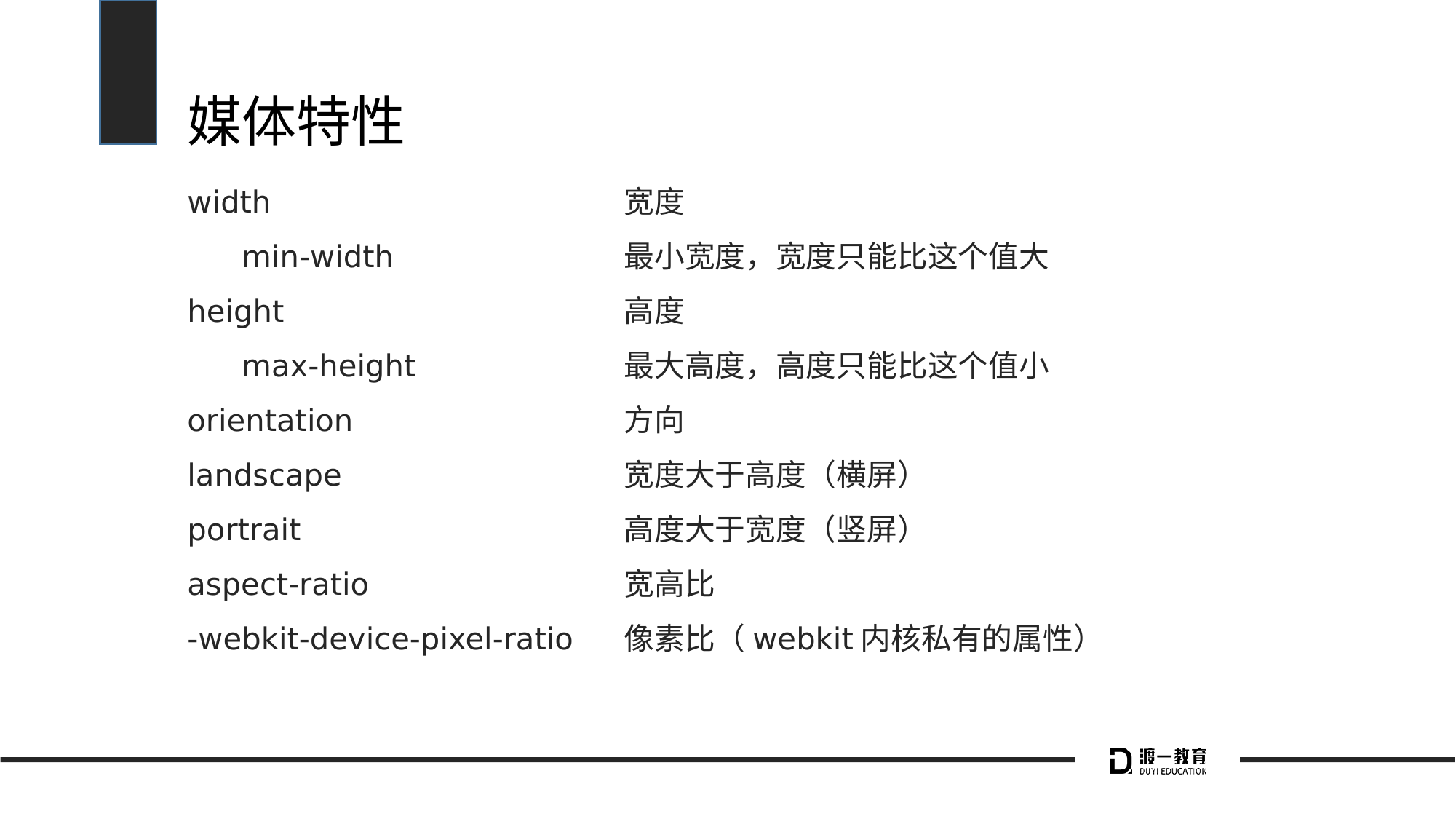

6
# 媒体特性
width				宽度
min-width			最小宽度，宽度只能比这个值大
height				高度
max-height		最大高度，高度只能比这个值小
orientation			方向
landscape			宽度大于高度（横屏）
portrait			高度大于宽度（竖屏）
aspect-ratio			宽高比
-webkit-device-pixel-ratio 	像素比（webkit内核私有的属性）